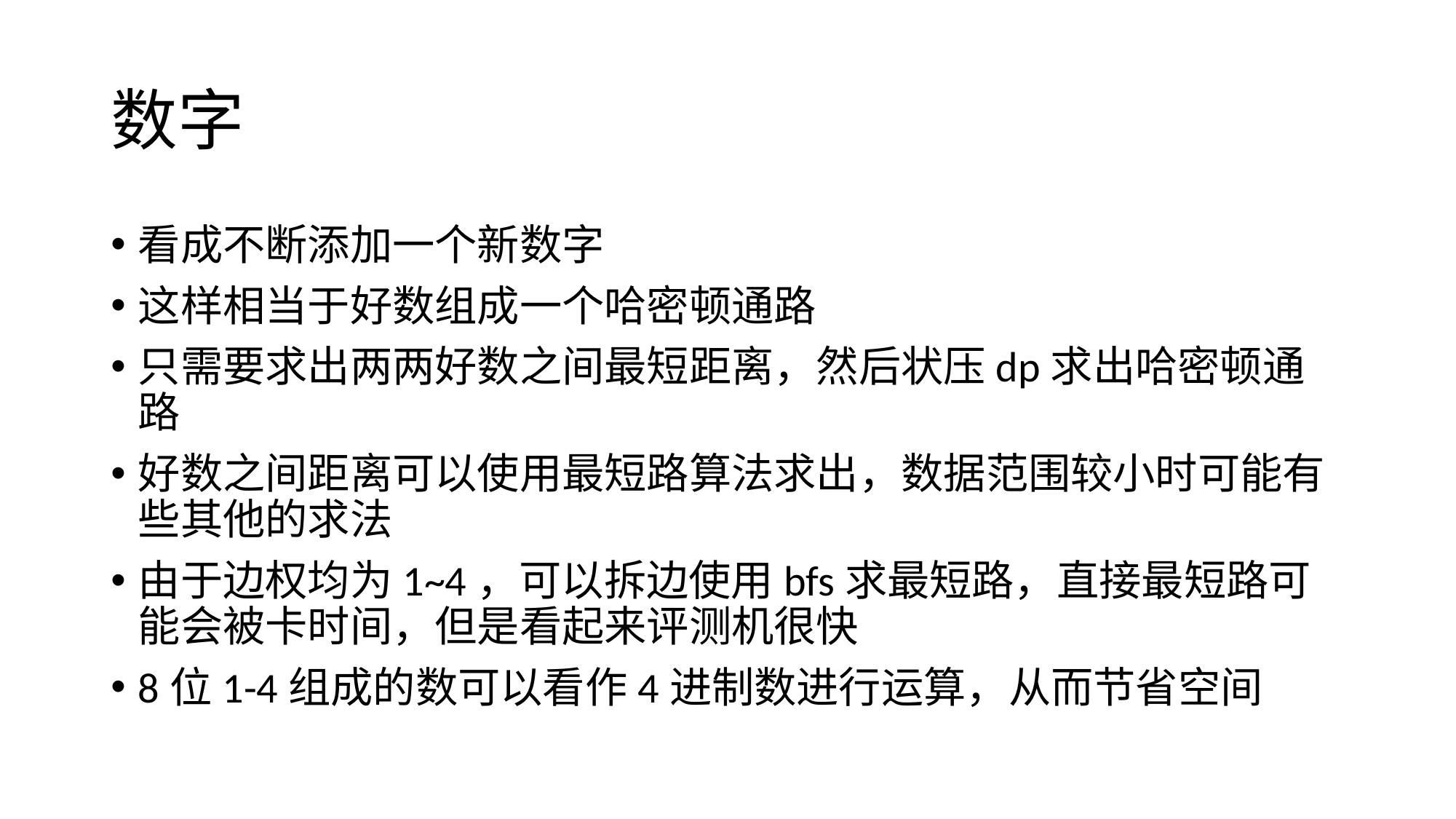

# 数字
看成不断添加一个新数字
这样相当于好数组成一个哈密顿通路
只需要求出两两好数之间最短距离，然后状压dp求出哈密顿通路
好数之间距离可以使用最短路算法求出，数据范围较小时可能有些其他的求法
由于边权均为1~4，可以拆边使用bfs求最短路，直接最短路可能会被卡时间，但是看起来评测机很快
8位1-4组成的数可以看作4进制数进行运算，从而节省空间